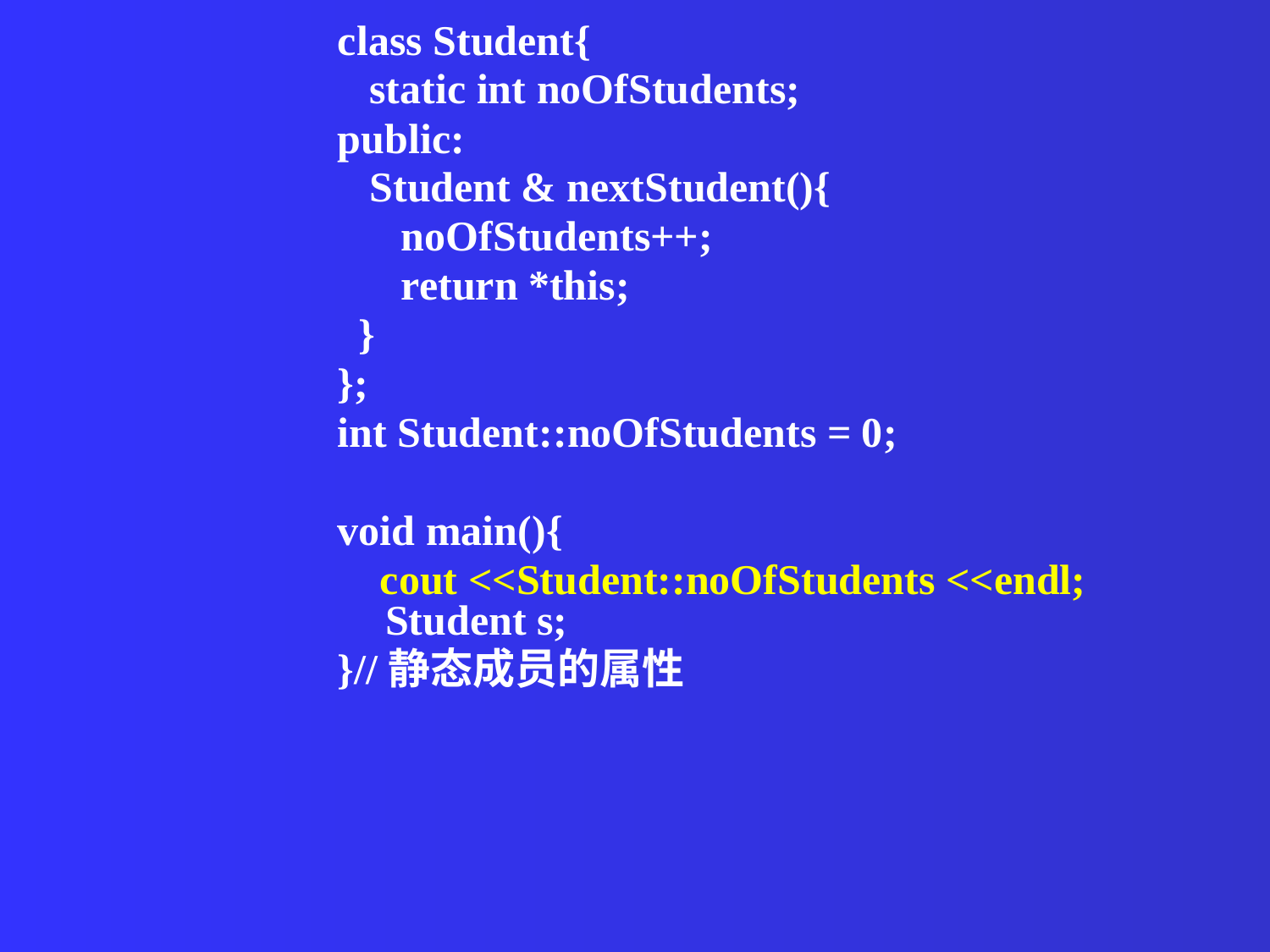

class Student{
   static int noOfStudents;
public:
   Student & nextStudent(){
      noOfStudents++;
      return *this;
  }
};
int Student::noOfStudents = 0;

void main(){
    cout <<Student::noOfStudents <<endl;   Student s;
}//静态成员的属性